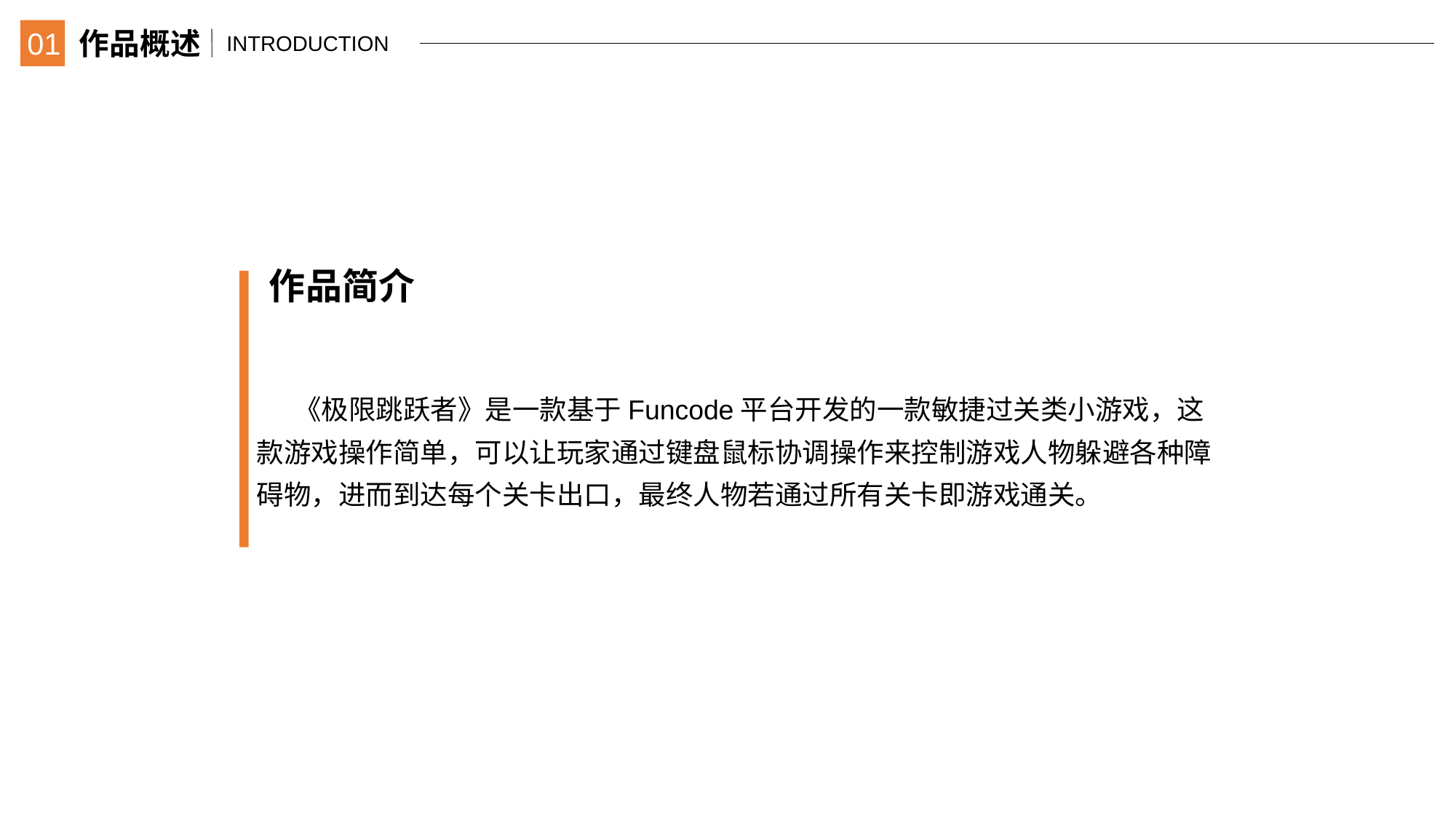

01
作品概述

 INTRODUCTION
作品简介

     《极限跳跃者》是一款基于Funcode平台开发的一款敏捷过关类小游戏，这款游戏操作简单，可以让玩家通过键盘鼠标协调操作来控制游戏人物躲避各种障碍物，进而到达每个关卡出口，最终人物若通过所有关卡即游戏通关。